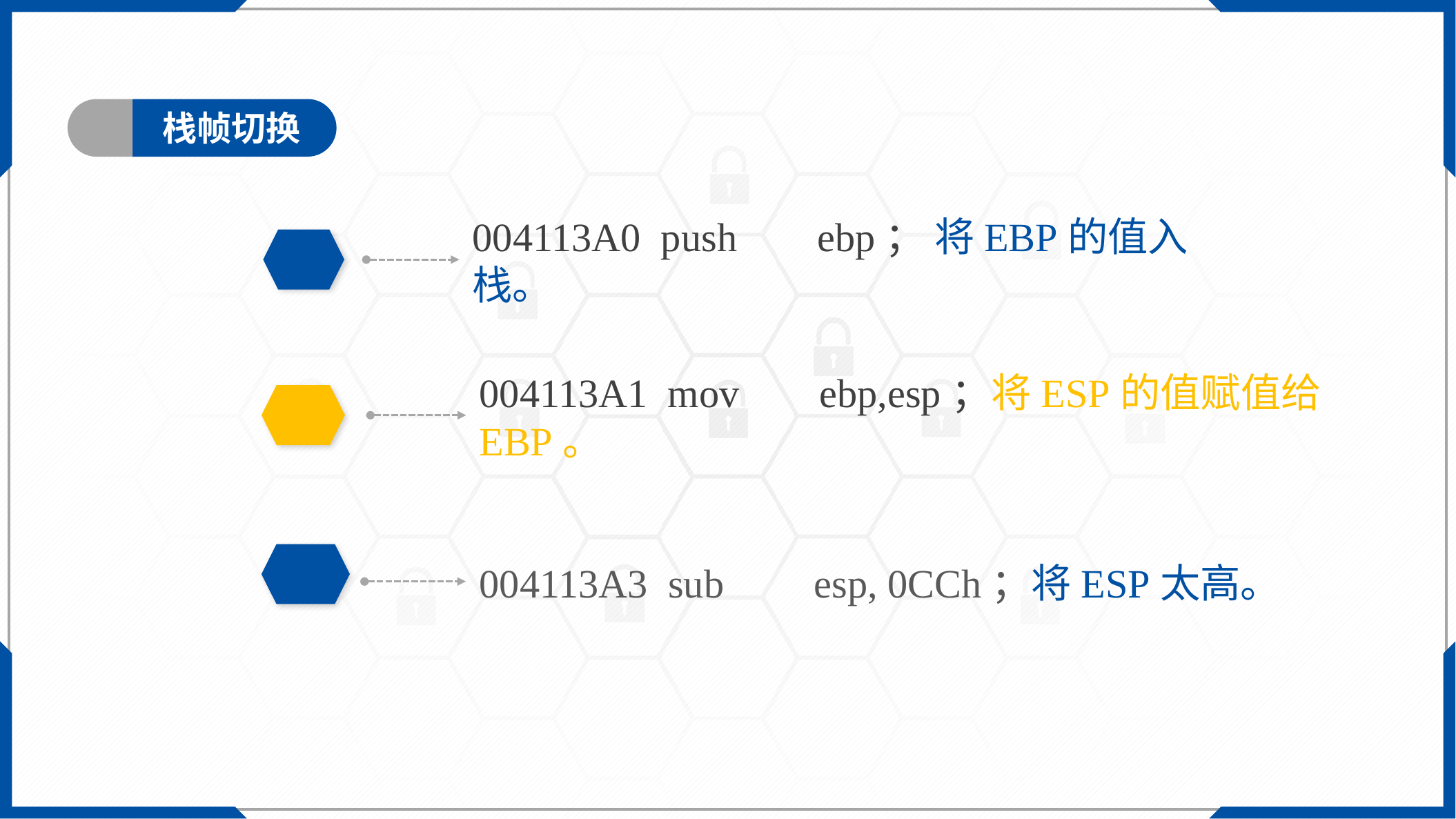

栈帧切换
004113A0  push        ebp； 将EBP的值入栈。

004113A1  mov        ebp,esp；将ESP的值赋值给EBP。

004113A3  sub         esp, 0CCh；将ESP太高。